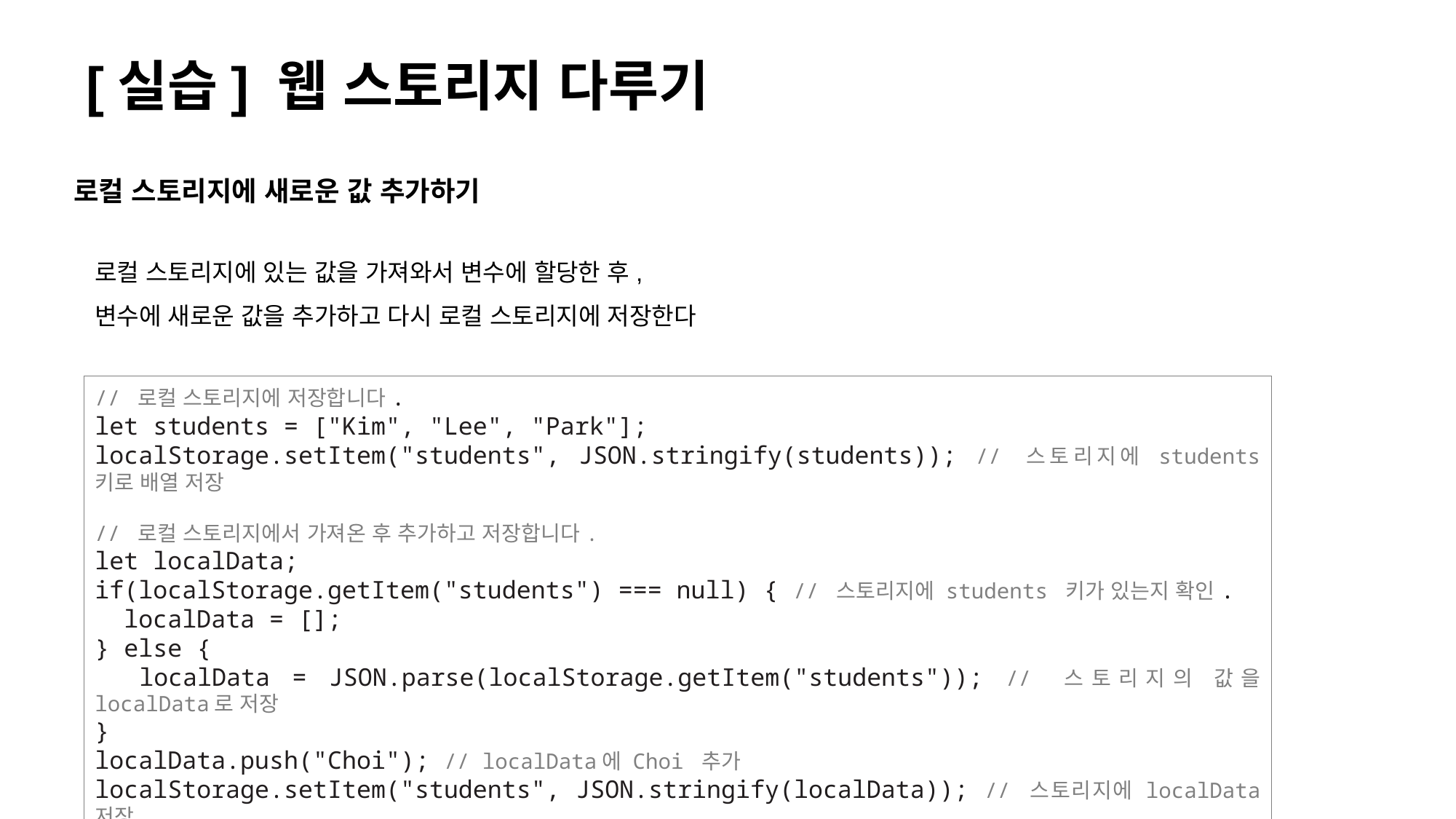

# [실습] 웹 스토리지 다루기
로컬 스토리지에 새로운 값 추가하기
로컬 스토리지에 있는 값을 가져와서 변수에 할당한 후,
변수에 새로운 값을 추가하고 다시 로컬 스토리지에 저장한다
// 로컬 스토리지에 저장합니다.
let students = ["Kim", "Lee", "Park"];
localStorage.setItem("students", JSON.stringify(students)); // 스토리지에 students 키로 배열 저장

// 로컬 스토리지에서 가져온 후 추가하고 저장합니다.
let localData;
if(localStorage.getItem("students") === null) { // 스토리지에 students 키가 있는지 확인.
  localData = [];
} else {
  localData = JSON.parse(localStorage.getItem("students")); // 스토리지의 값을 localData로 저장
}
localData.push("Choi"); // localData에 Choi 추가
localStorage.setItem("students", JSON.stringify(localData)); // 스토리지에 localData 저장
console.log(`추가 후 students : ${localData}`); // 스토리지에 저장된 값을 표시